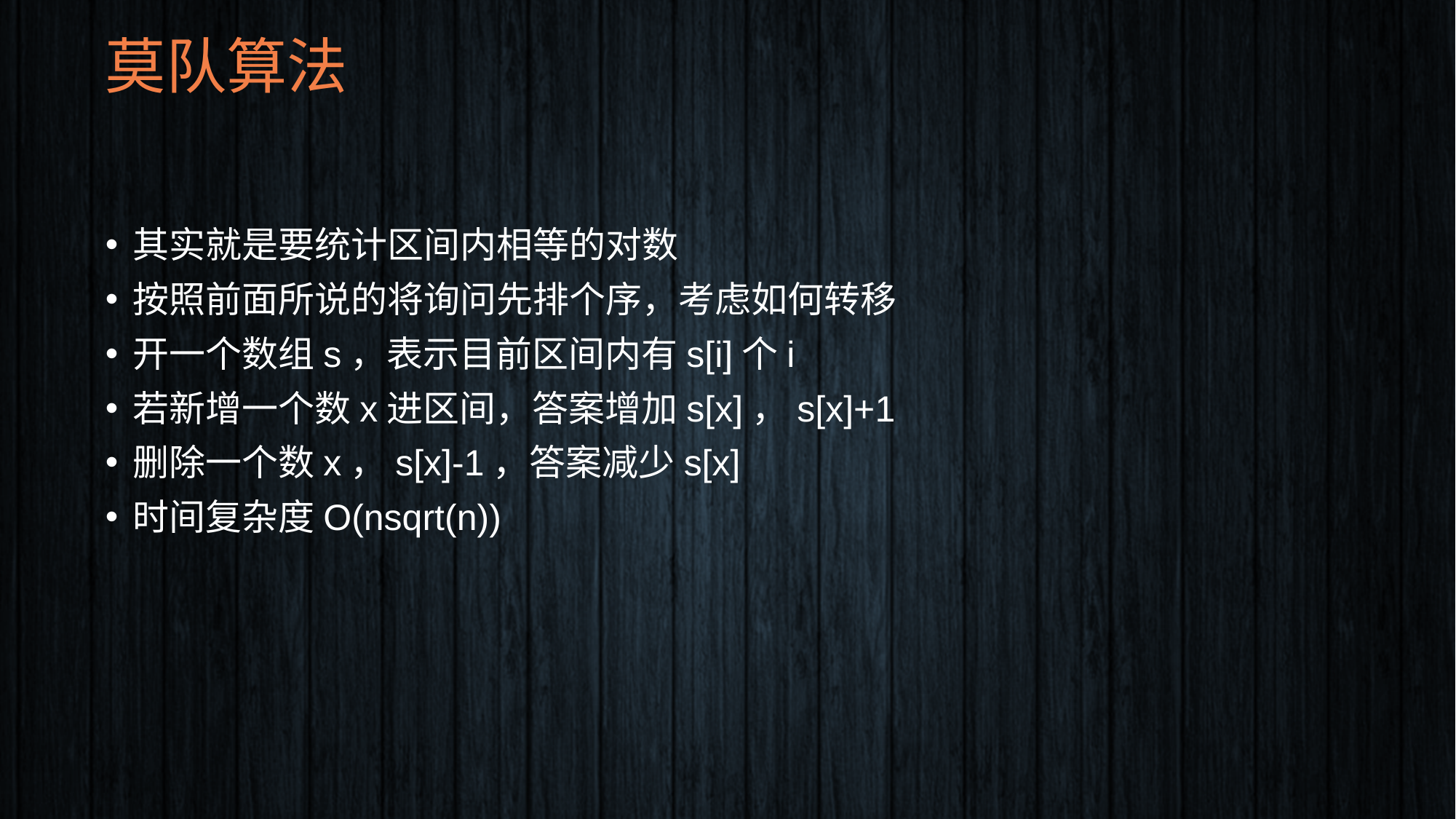

# 莫队算法
其实就是要统计区间内相等的对数
按照前面所说的将询问先排个序，考虑如何转移
开一个数组s，表示目前区间内有s[i]个i
若新增一个数x进区间，答案增加s[x]，s[x]+1
删除一个数x，s[x]-1，答案减少s[x]
时间复杂度O(nsqrt(n))